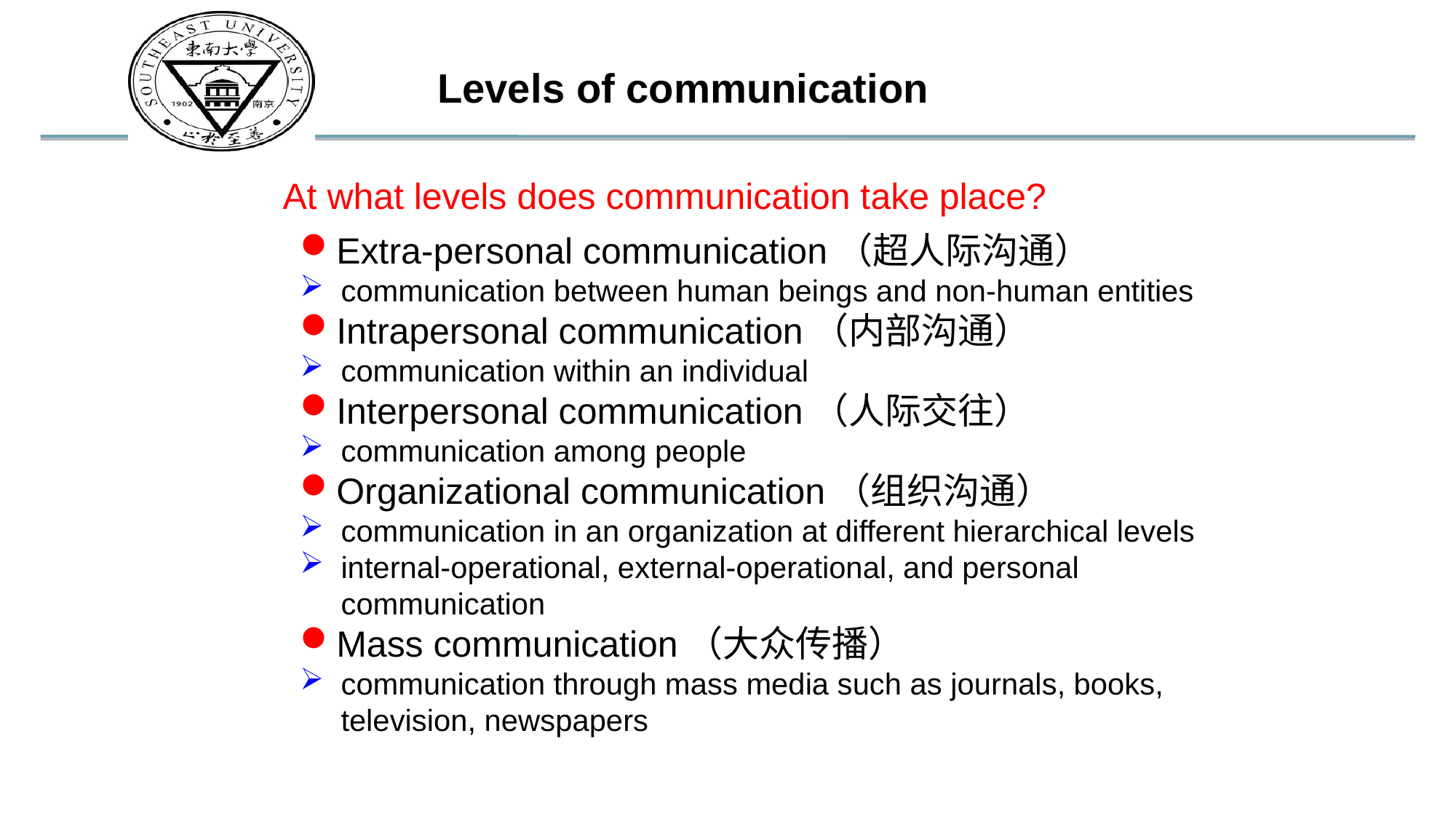

Levels of communication
At what levels does communication take place?
Extra-personal communication（超人际沟通）
communication between human beings and non-human entities
Intrapersonal communication（内部沟通）
communication within an individual
Interpersonal communication（人际交往）
communication among people
Organizational communication（组织沟通）
communication in an organization at different hierarchical levels
internal-operational, external-operational, and personal communication
Mass communication（大众传播）
communication through mass media such as journals, books, television, newspapers